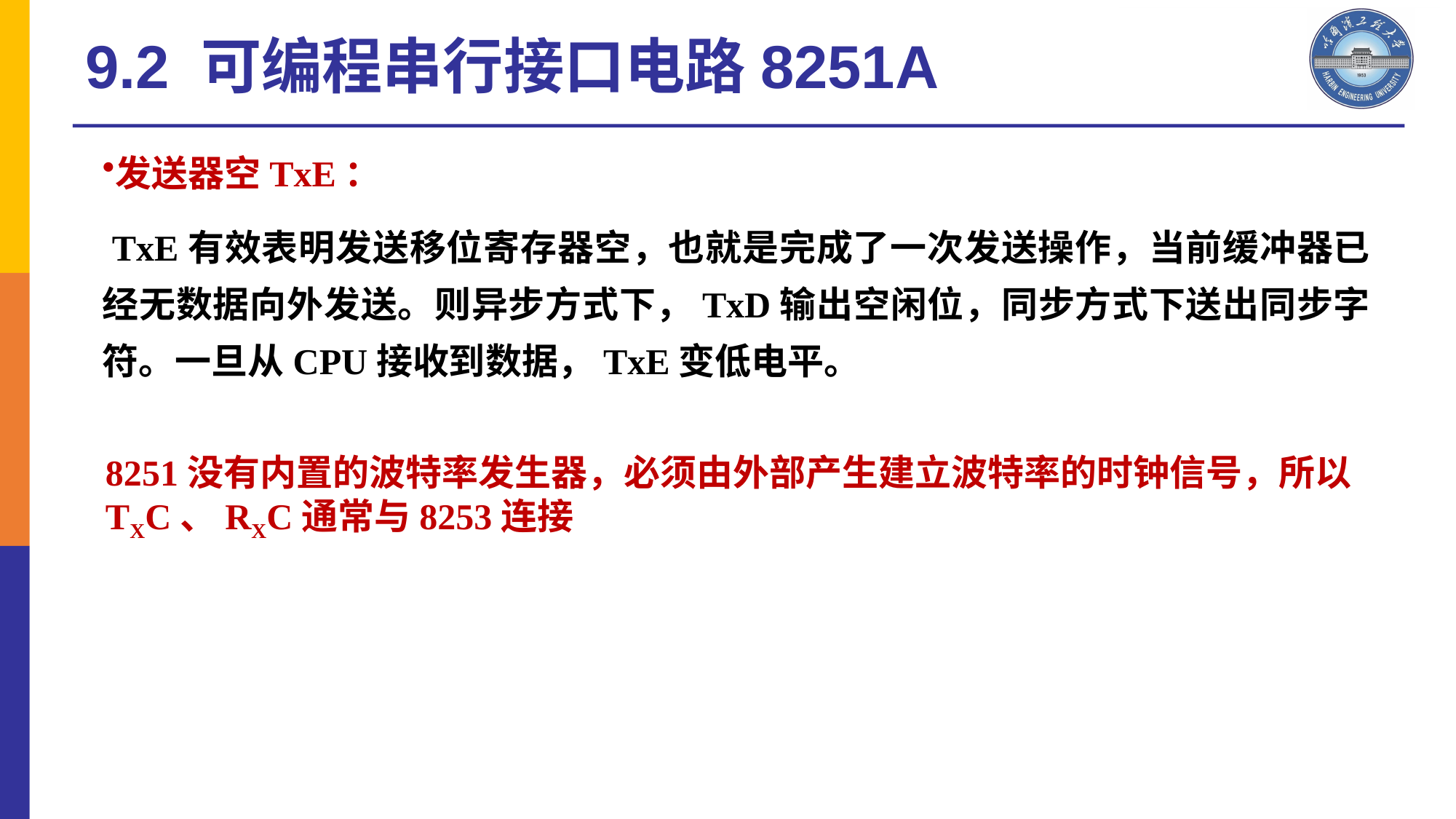

9.2 可编程串行接口电路8251A

发送器空TxE：
 TxE有效表明发送移位寄存器空，也就是完成了一次发送操作，当前缓冲器已经无数据向外发送。则异步方式下，TxD输出空闲位，同步方式下送出同步字符。一旦从CPU接收到数据，TxE变低电平。
8251没有内置的波特率发生器，必须由外部产生建立波特率的时钟信号，所以TXC、RXC通常与8253连接